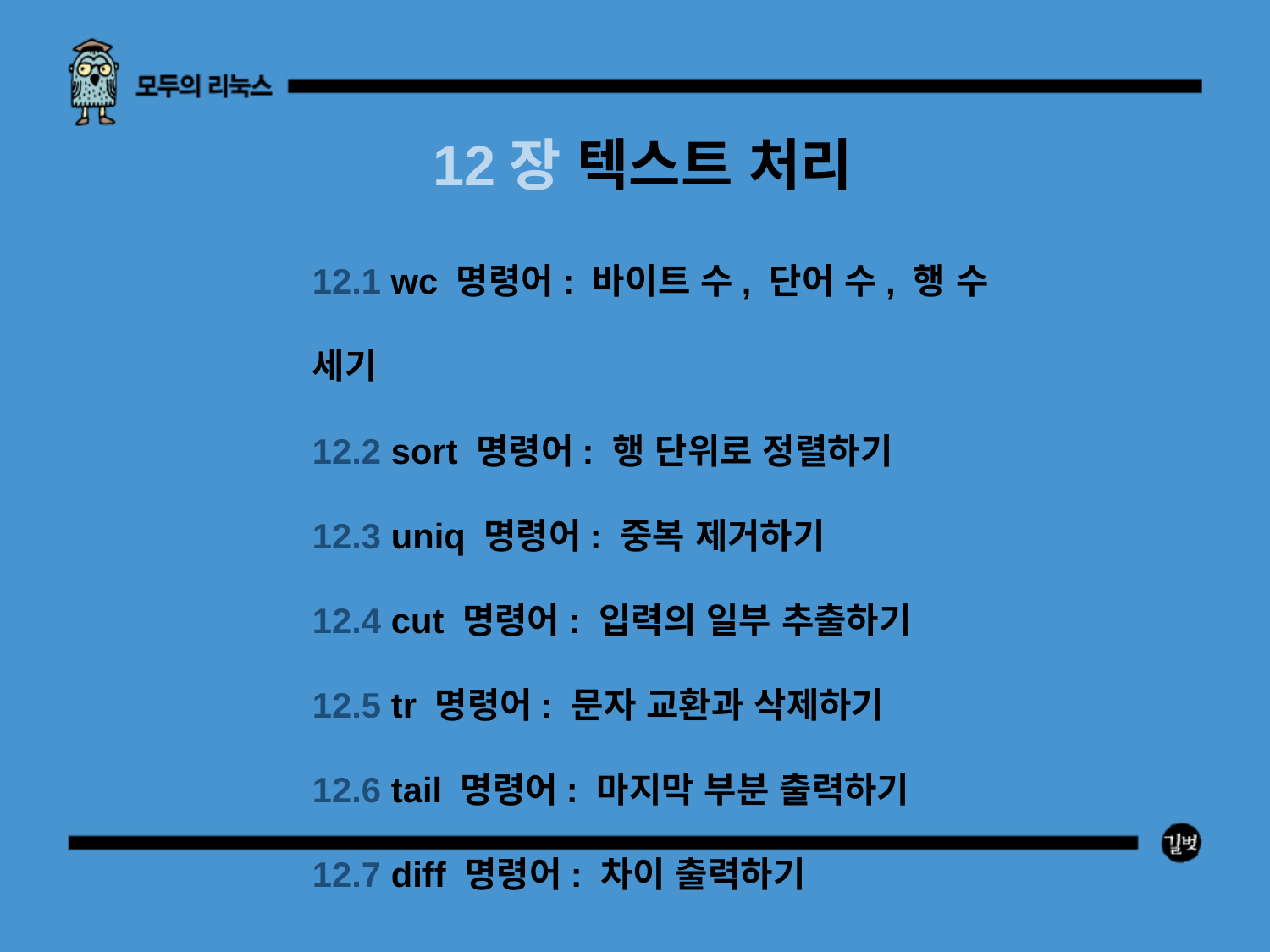

12장 텍스트 처리
12.1 wc 명령어: 바이트 수, 단어 수, 행 수 세기
12.2 sort 명령어: 행 단위로 정렬하기
12.3 uniq 명령어: 중복 제거하기
12.4 cut 명령어: 입력의 일부 추출하기
12.5 tr 명령어: 문자 교환과 삭제하기
12.6 tail 명령어: 마지막 부분 출력하기
12.7 diff 명령어: 차이 출력하기